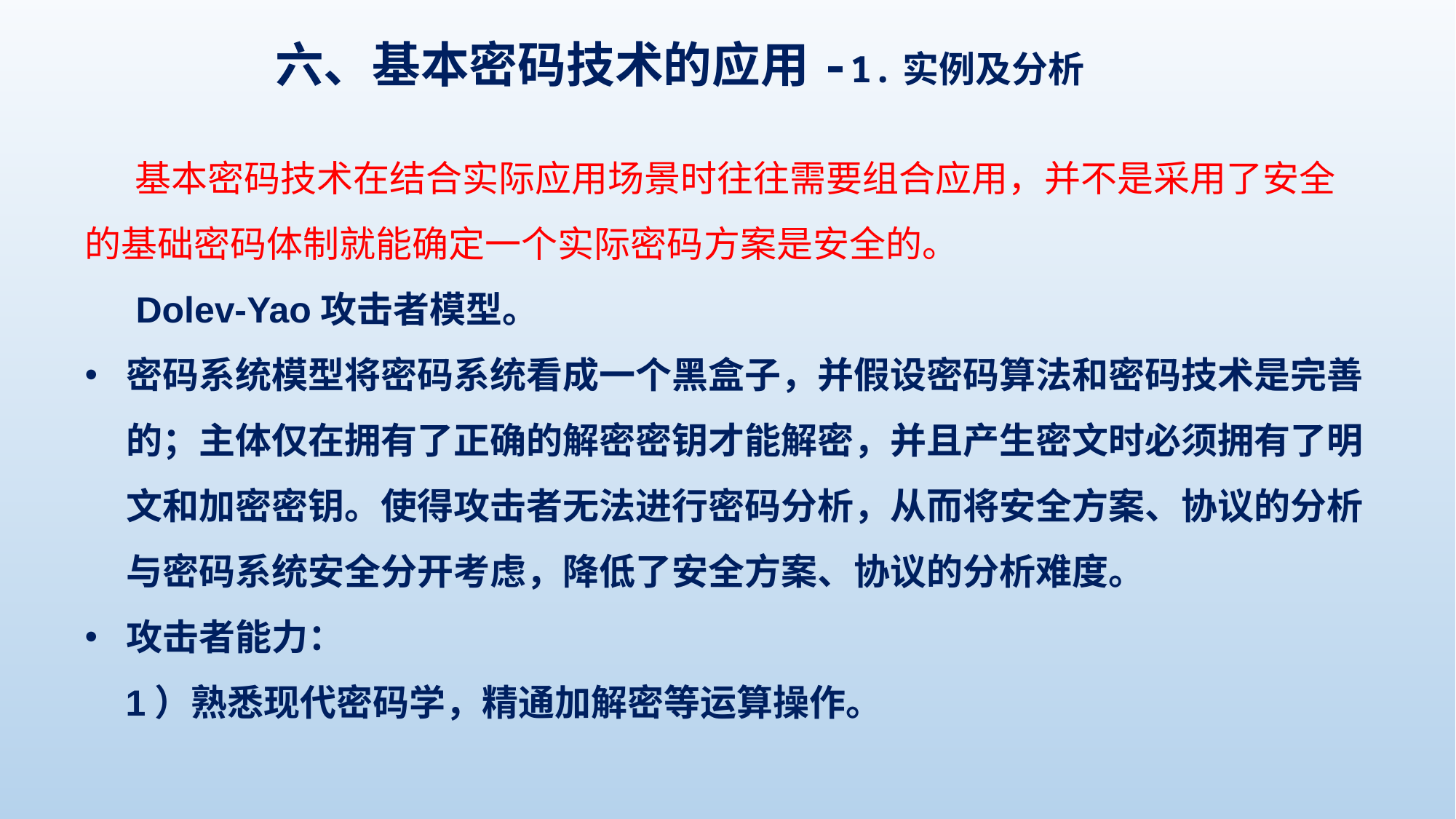

六、基本密码技术的应用-1.实例及分析
     基本密码技术在结合实际应用场景时往往需要组合应用，并不是采用了安全的基础密码体制就能确定一个实际密码方案是安全的。
     Dolev-Yao攻击者模型。
密码系统模型将密码系统看成一个黑盒子，并假设密码算法和密码技术是完善的；主体仅在拥有了正确的解密密钥才能解密，并且产生密文时必须拥有了明文和加密密钥。使得攻击者无法进行密码分析，从而将安全方案、协议的分析与密码系统安全分开考虑，降低了安全方案、协议的分析难度。
攻击者能力：
    1）熟悉现代密码学，精通加解密等运算操作。